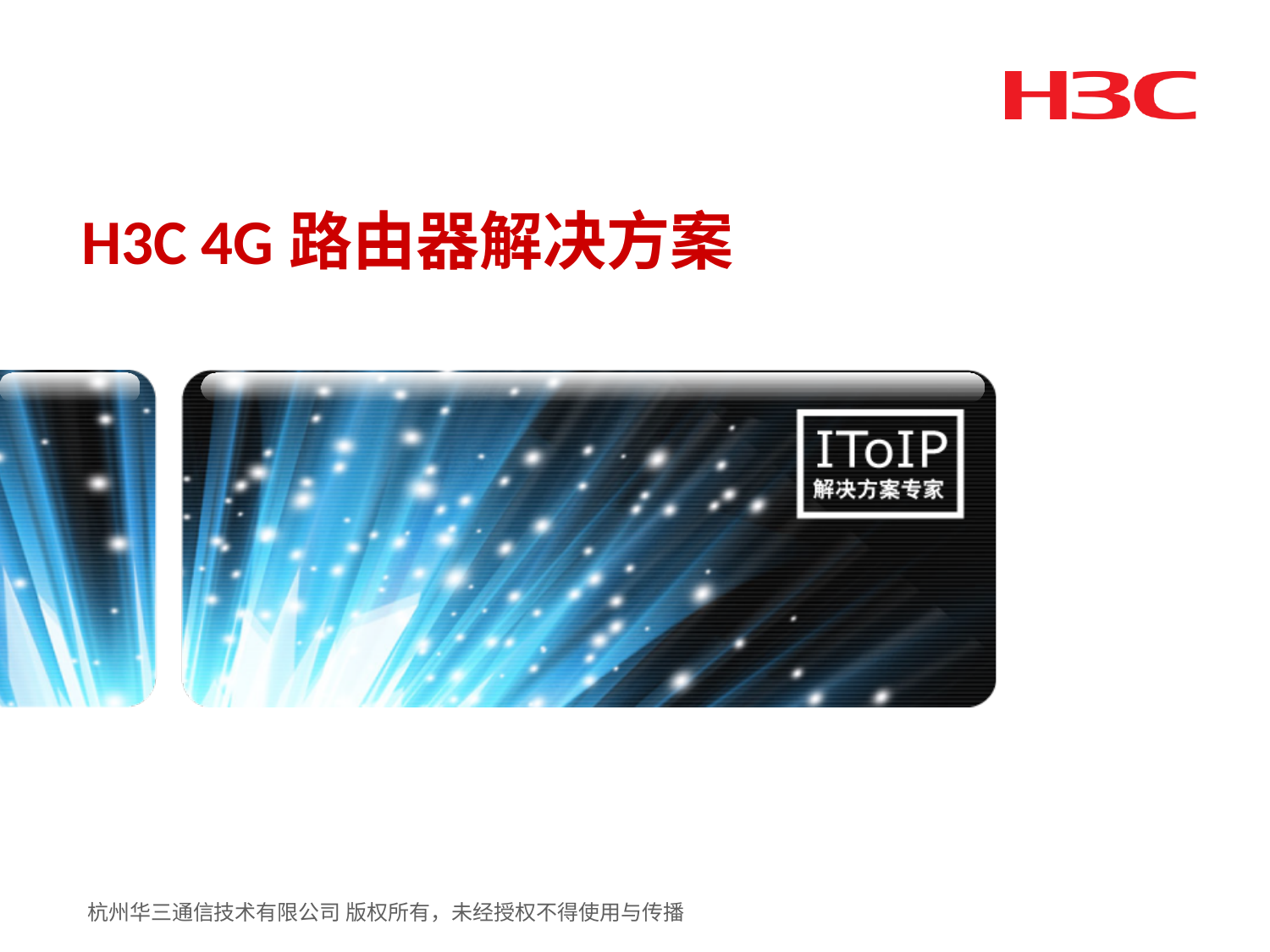

H3C 4G路由器解决方案
杭州华三通信技术有限公司 版权所有，未经授权不得使用与传播